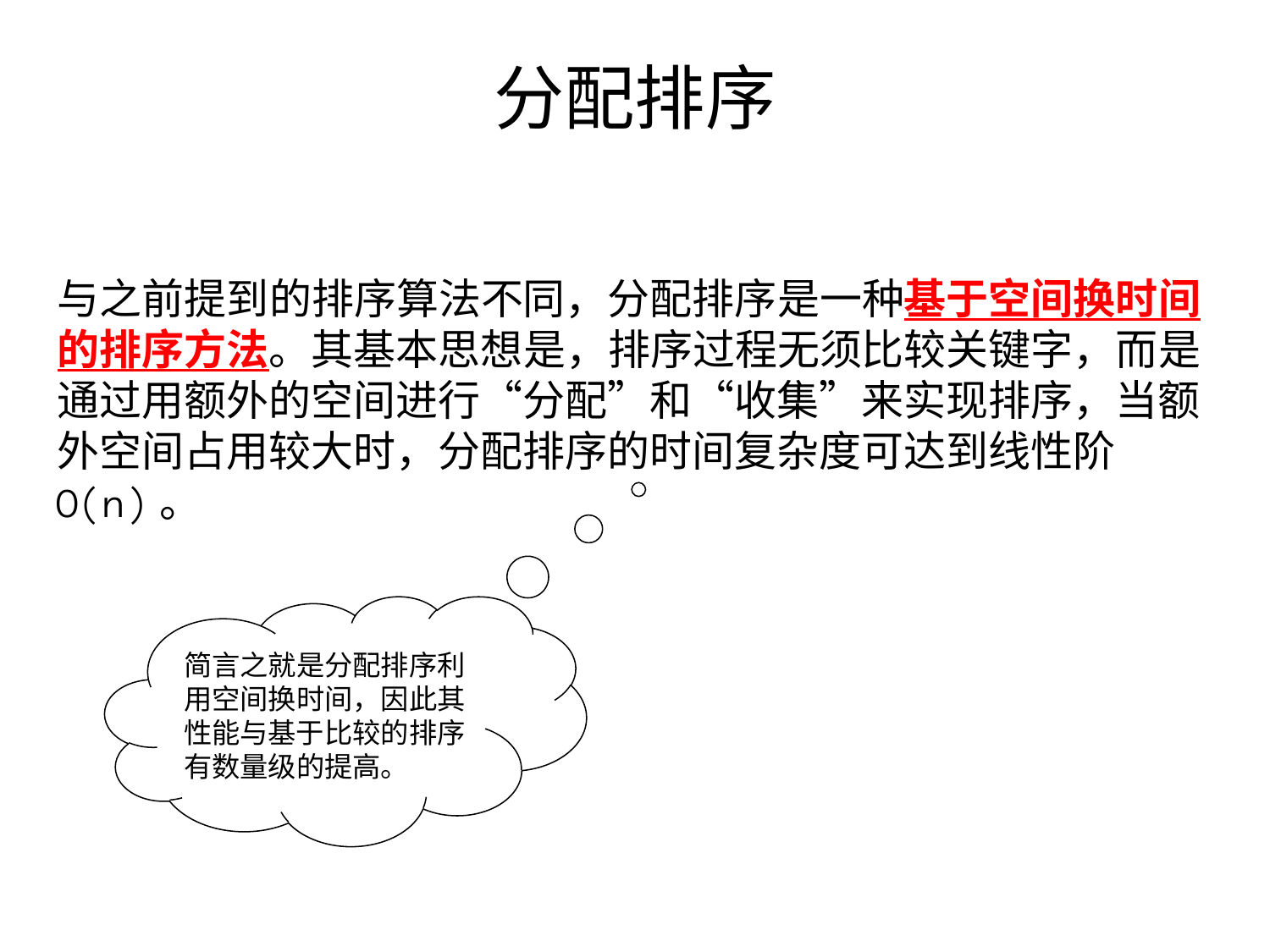

# 分配排序
与之前提到的排序算法不同，分配排序是一种基于空间换时间的排序方法。其基本思想是，排序过程无须比较关键字，而是通过用额外的空间进行“分配”和“收集”来实现排序，当额外空间占用较大时，分配排序的时间复杂度可达到线性阶O(n)。
简言之就是分配排序利用空间换时间，因此其性能与基于比较的排序有数量级的提高。